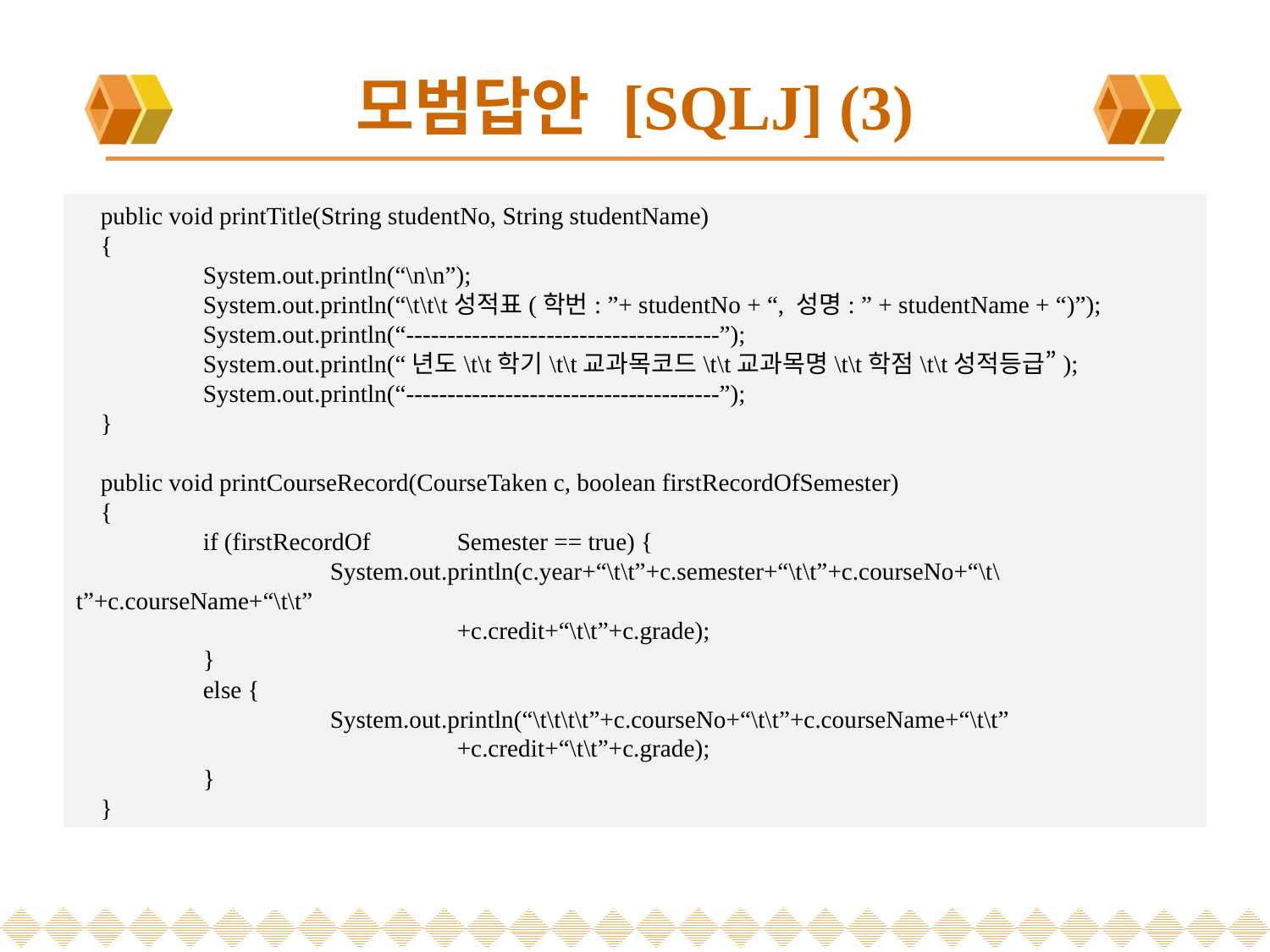

# 모범답안 [SQLJ] (3)
    public void printTitle(String studentNo, String studentName)
    {
	System.out.println(“\n\n”);
	System.out.println(“\t\t\t성적표(학번: ”+ studentNo + “, 성명: ” + studentName + “)”);
	System.out.println(“--------------------------------------”);
	System.out.println(“년도\t\t학기\t\t교과목코드\t\t교과목명\t\t학점\t\t성적등급”);
	System.out.println(“--------------------------------------”);
    }

    public void printCourseRecord(CourseTaken c, boolean firstRecordOfSemester)
    {
	if (firstRecordOf	Semester == true) {
		System.out.println(c.year+“\t\t”+c.semester+“\t\t”+c.courseNo+“\t\t”+c.courseName+“\t\t”
			+c.credit+“\t\t”+c.grade);
	}
	else {
		System.out.println(“\t\t\t\t”+c.courseNo+“\t\t”+c.courseName+“\t\t”
			+c.credit+“\t\t”+c.grade);
	}
    }